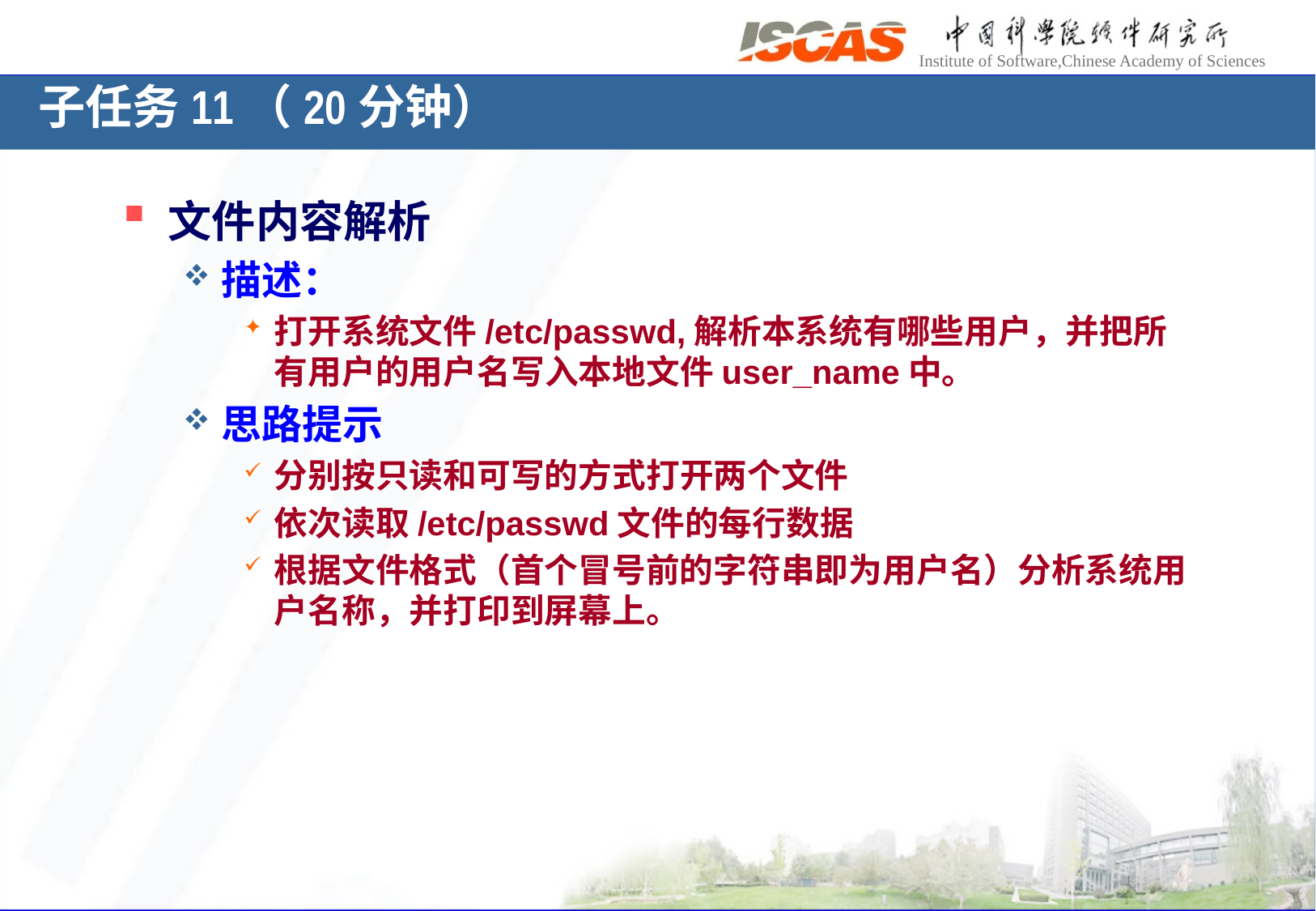

子任务11（20分钟）
文件内容解析
描述：
打开系统文件/etc/passwd,解析本系统有哪些用户，并把所有用户的用户名写入本地文件user_name中。
思路提示
分别按只读和可写的方式打开两个文件
依次读取/etc/passwd文件的每行数据
根据文件格式（首个冒号前的字符串即为用户名）分析系统用户名称，并打印到屏幕上。